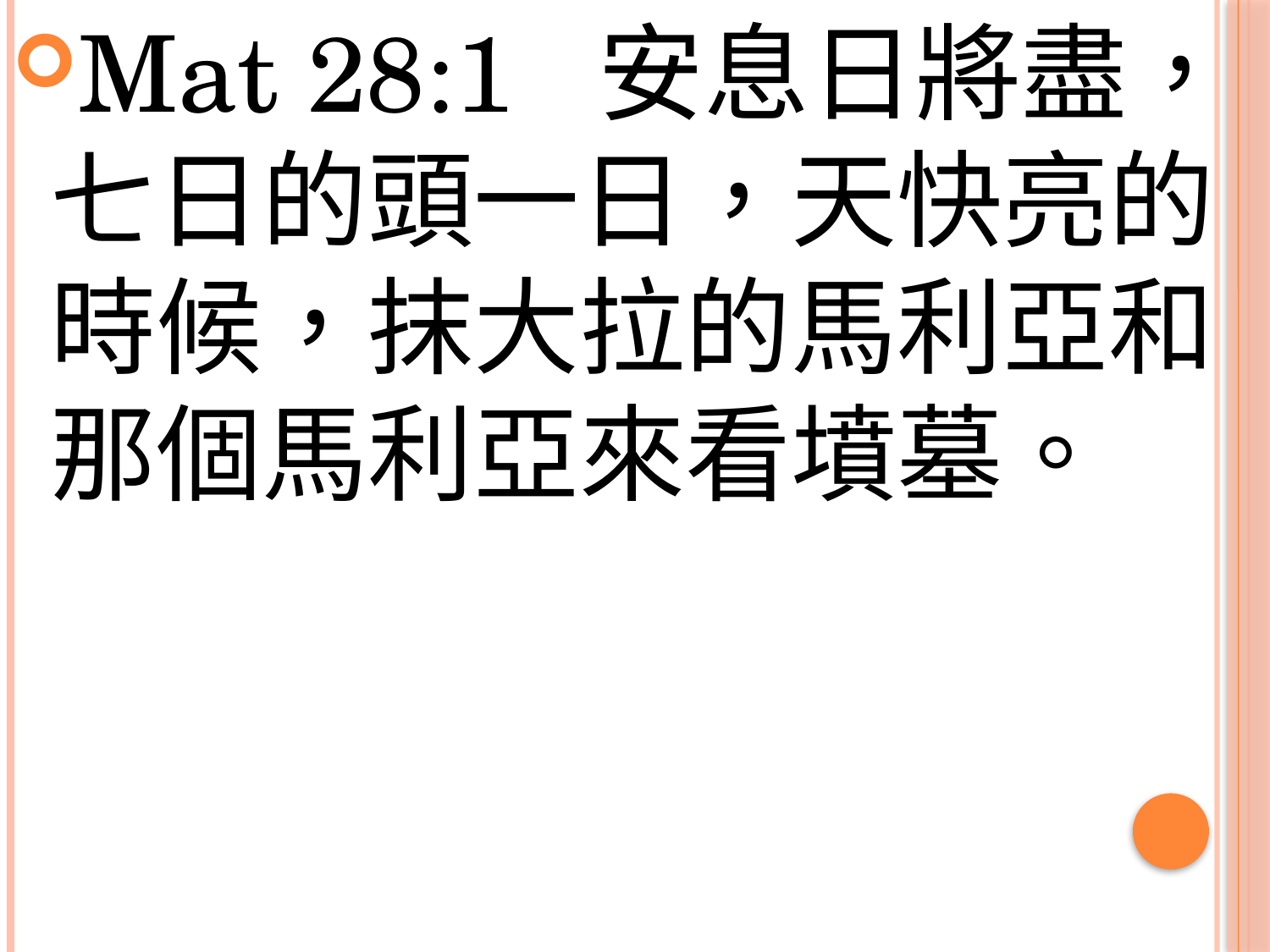

Mat 28:1  安息日將盡，七日的頭一日，天快亮的時候，抹大拉的馬利亞和那個馬利亞來看墳墓。